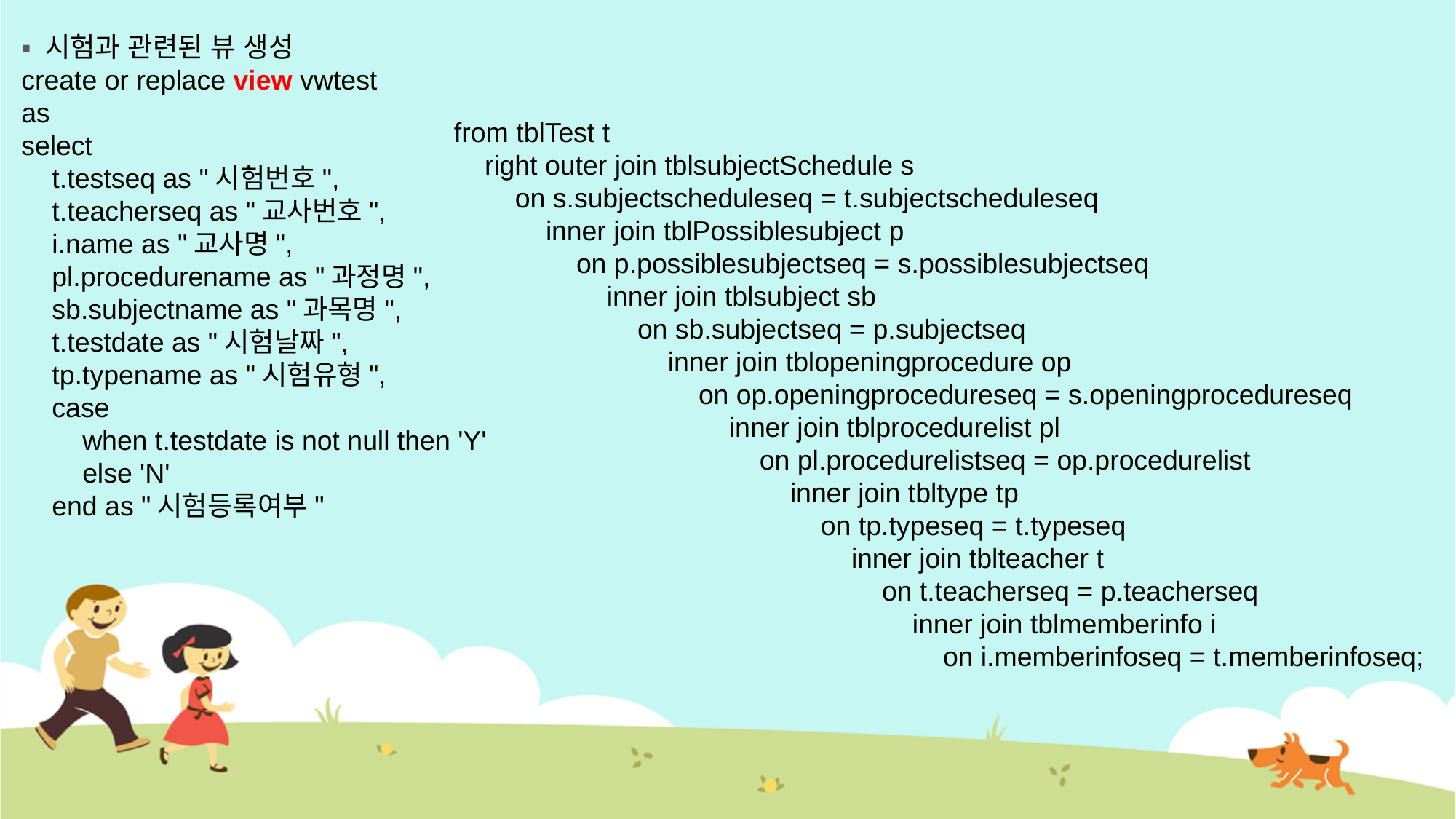

▪ 시험과 관련된 뷰 생성
create or replace view vwtest
as
select
    t.testseq as "시험번호",
    t.teacherseq as "교사번호",
    i.name as "교사명",
    pl.procedurename as "과정명",
    sb.subjectname as "과목명",
    t.testdate as "시험날짜",
    tp.typename as "시험유형",
    case
        when t.testdate is not null then 'Y'
        else 'N'
    end as "시험등록여부"

from tblTest t
    right outer join tblsubjectSchedule s
        on s.subjectscheduleseq = t.subjectscheduleseq
            inner join tblPossiblesubject p
                on p.possiblesubjectseq = s.possiblesubjectseq
                    inner join tblsubject sb
                        on sb.subjectseq = p.subjectseq
                            inner join tblopeningprocedure op
                                on op.openingprocedureseq = s.openingprocedureseq
                                    inner join tblprocedurelist pl
                                        on pl.procedurelistseq = op.procedurelist
                                            inner join tbltype tp
                                                on tp.typeseq = t.typeseq
                                                    inner join tblteacher t
                                                        on t.teacherseq = p.teacherseq
                                                            inner join tblmemberinfo i
                                                                on i.memberinfoseq = t.memberinfoseq;